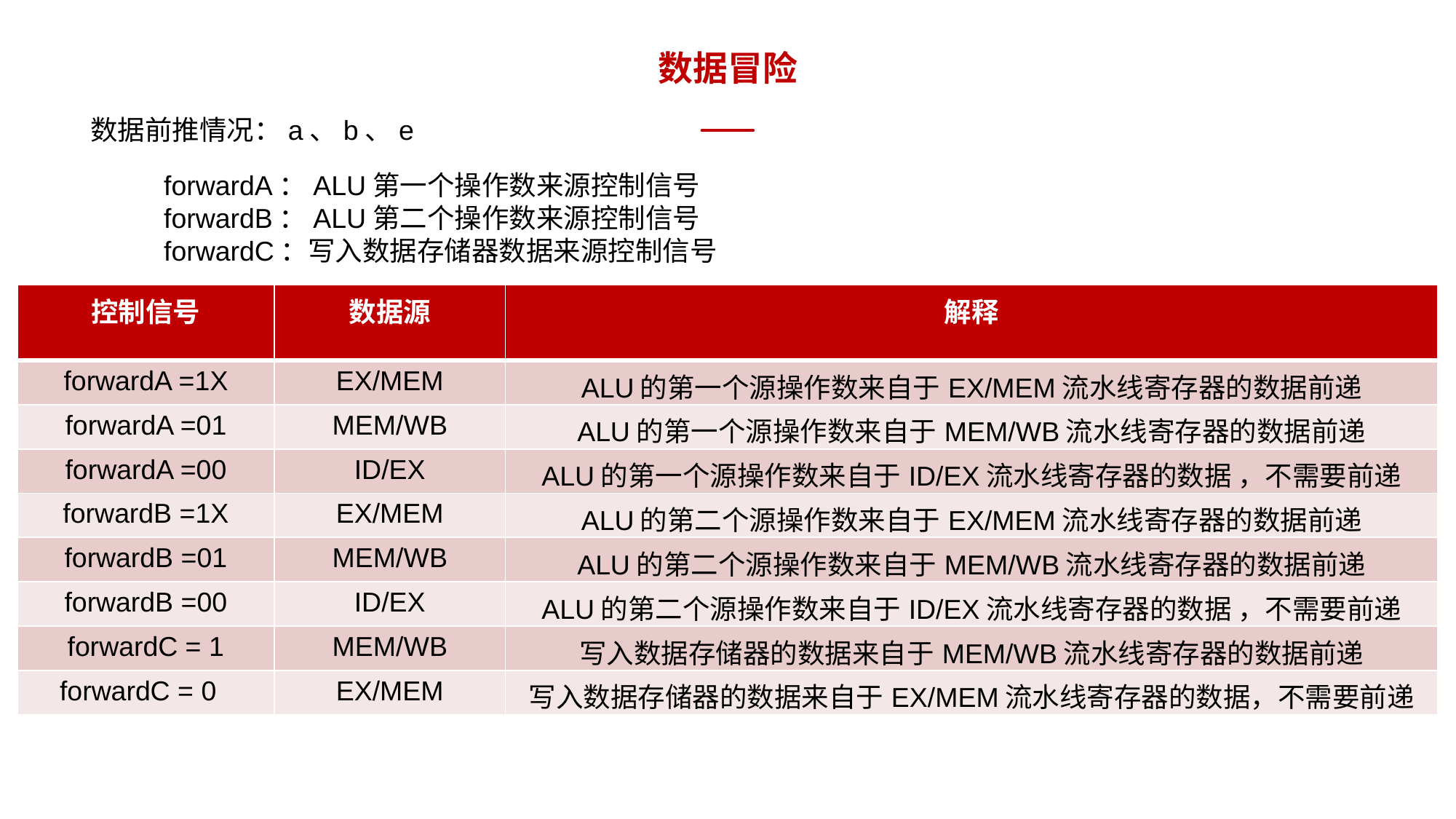

数据冒险
数据前推情况：a、b、e
forwardA：ALU第一个操作数来源控制信号
forwardB：ALU第二个操作数来源控制信号
forwardC：写入数据存储器数据来源控制信号
| 控制信号 | 数据源 | 解释 |
| --- | --- | --- |
| forwardA =1X | EX/MEM | ALU的第一个源操作数来自于EX/MEM流水线寄存器的数据前递 |
| forwardA =01 | MEM/WB | ALU的第一个源操作数来自于MEM/WB流水线寄存器的数据前递 |
| forwardA =00 | ID/EX | ALU的第一个源操作数来自于ID/EX流水线寄存器的数据 ，不需要前递 |
| forwardB =1X | EX/MEM | ALU的第二个源操作数来自于EX/MEM流水线寄存器的数据前递 |
| forwardB =01 | MEM/WB | ALU的第二个源操作数来自于MEM/WB流水线寄存器的数据前递 |
| forwardB =00 | ID/EX | ALU的第二个源操作数来自于ID/EX流水线寄存器的数据 ，不需要前递 |
| forwardC = 1 | MEM/WB | 写入数据存储器的数据来自于MEM/WB流水线寄存器的数据前递 |
| forwardC = 0 | EX/MEM | 写入数据存储器的数据来自于EX/MEM流水线寄存器的数据，不需要前递 |